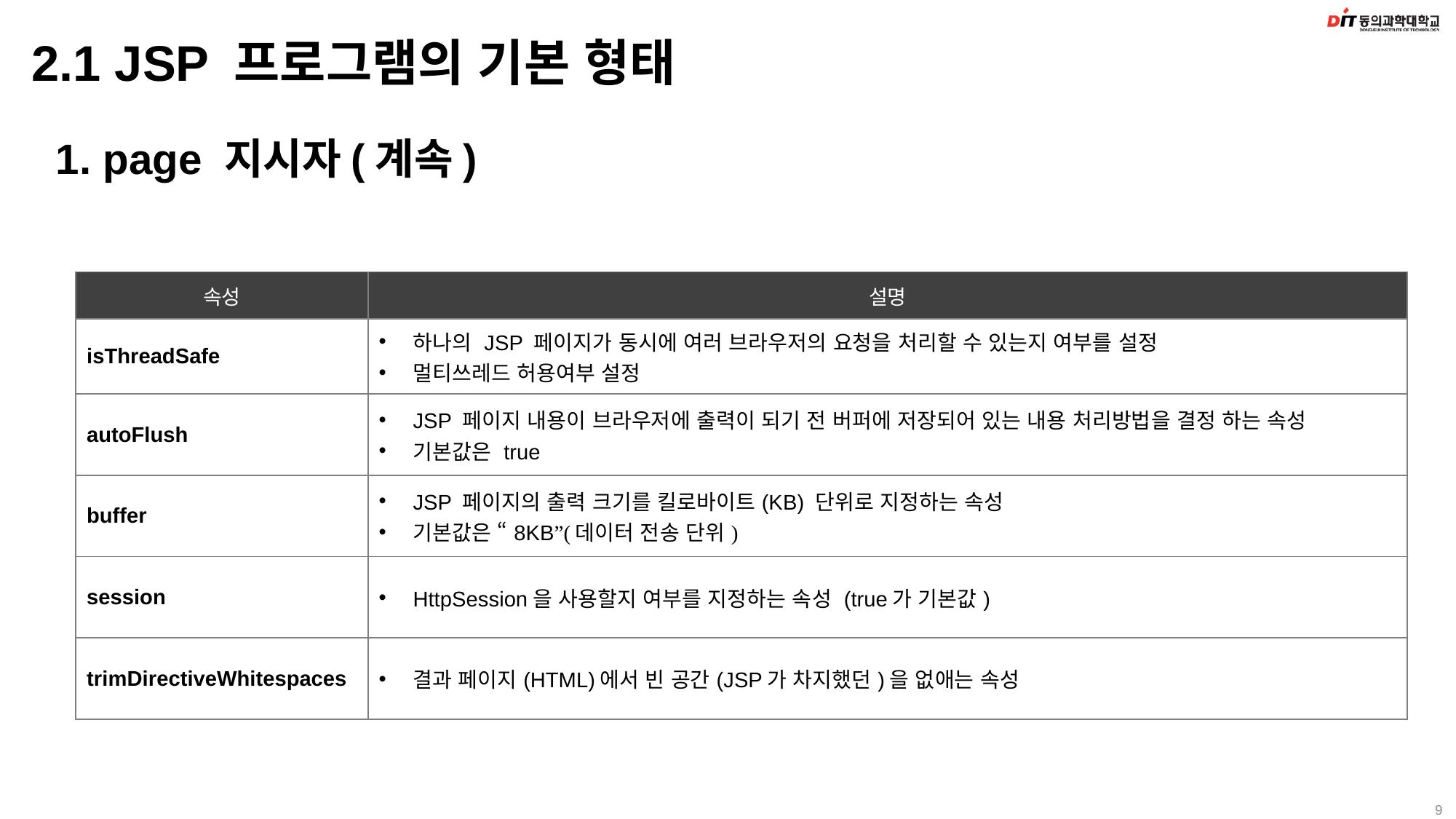

# 2.1 JSP 프로그램의 기본 형태
1. page 지시자(계속)

| 속성 | 설명 |
| --- | --- |
| isThreadSafe | 하나의 JSP 페이지가 동시에 여러 브라우저의 요청을 처리할 수 있는지 여부를 설정 멀티쓰레드 허용여부 설정 |
| autoFlush | JSP 페이지 내용이 브라우저에 출력이 되기 전 버퍼에 저장되어 있는 내용 처리방법을 결정 하는 속성 기본값은 true |
| buffer | JSP 페이지의 출력 크기를 킬로바이트(KB) 단위로 지정하는 속성 기본값은 “8KB”(데이터 전송 단위) |
| session | HttpSession을 사용할지 여부를 지정하는 속성 (true가 기본값) |
| trimDirectiveWhitespaces | 결과 페이지(HTML)에서 빈 공간(JSP가 차지했던)을 없애는 속성 |
9